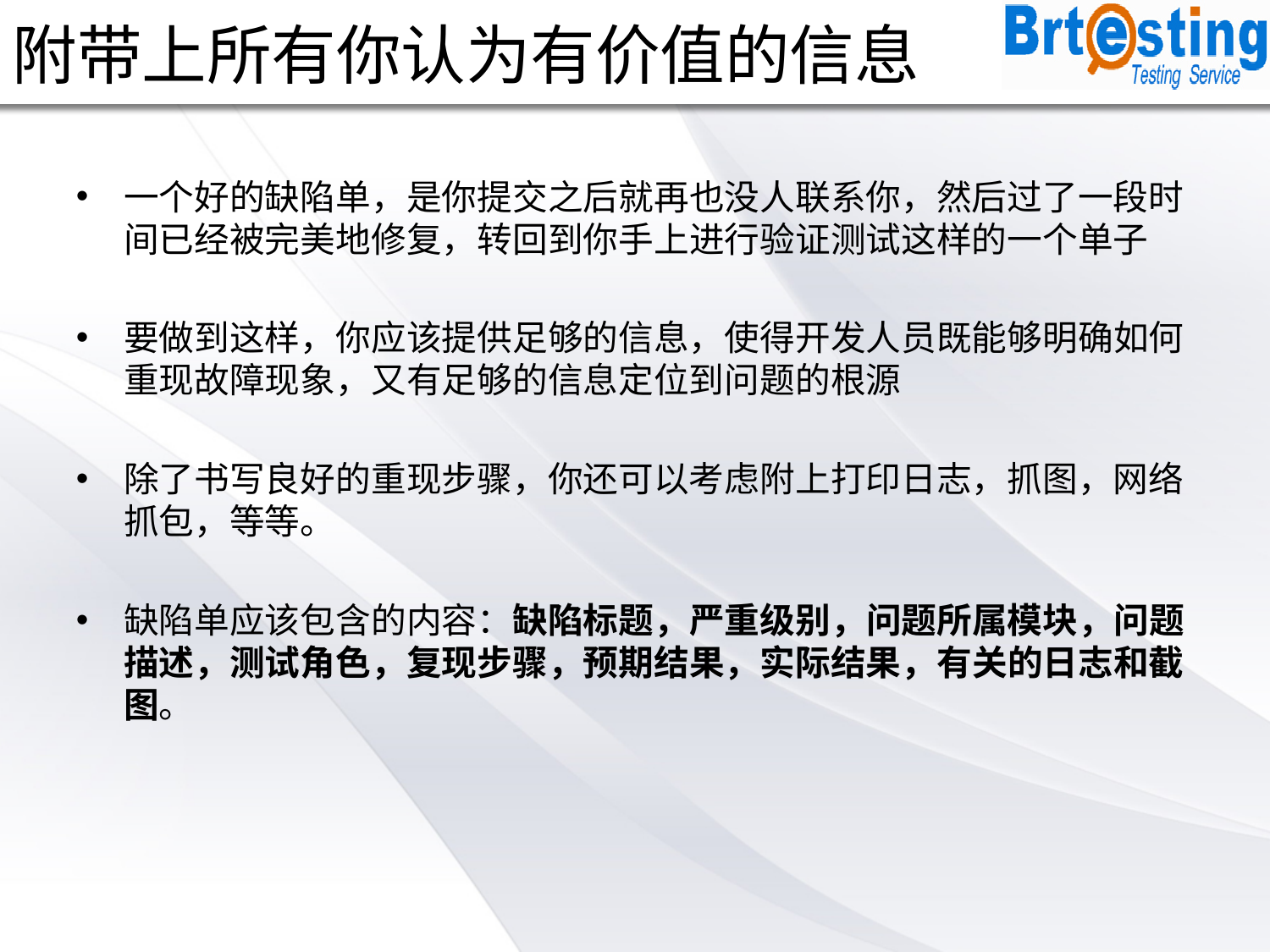

# 附带上所有你认为有价值的信息
一个好的缺陷单，是你提交之后就再也没人联系你，然后过了一段时间已经被完美地修复，转回到你手上进行验证测试这样的一个单子

要做到这样，你应该提供足够的信息，使得开发人员既能够明确如何重现故障现象，又有足够的信息定位到问题的根源

除了书写良好的重现步骤，你还可以考虑附上打印日志，抓图，网络抓包，等等。

缺陷单应该包含的内容：缺陷标题，严重级别，问题所属模块，问题描述，测试角色，复现步骤，预期结果，实际结果，有关的日志和截图。